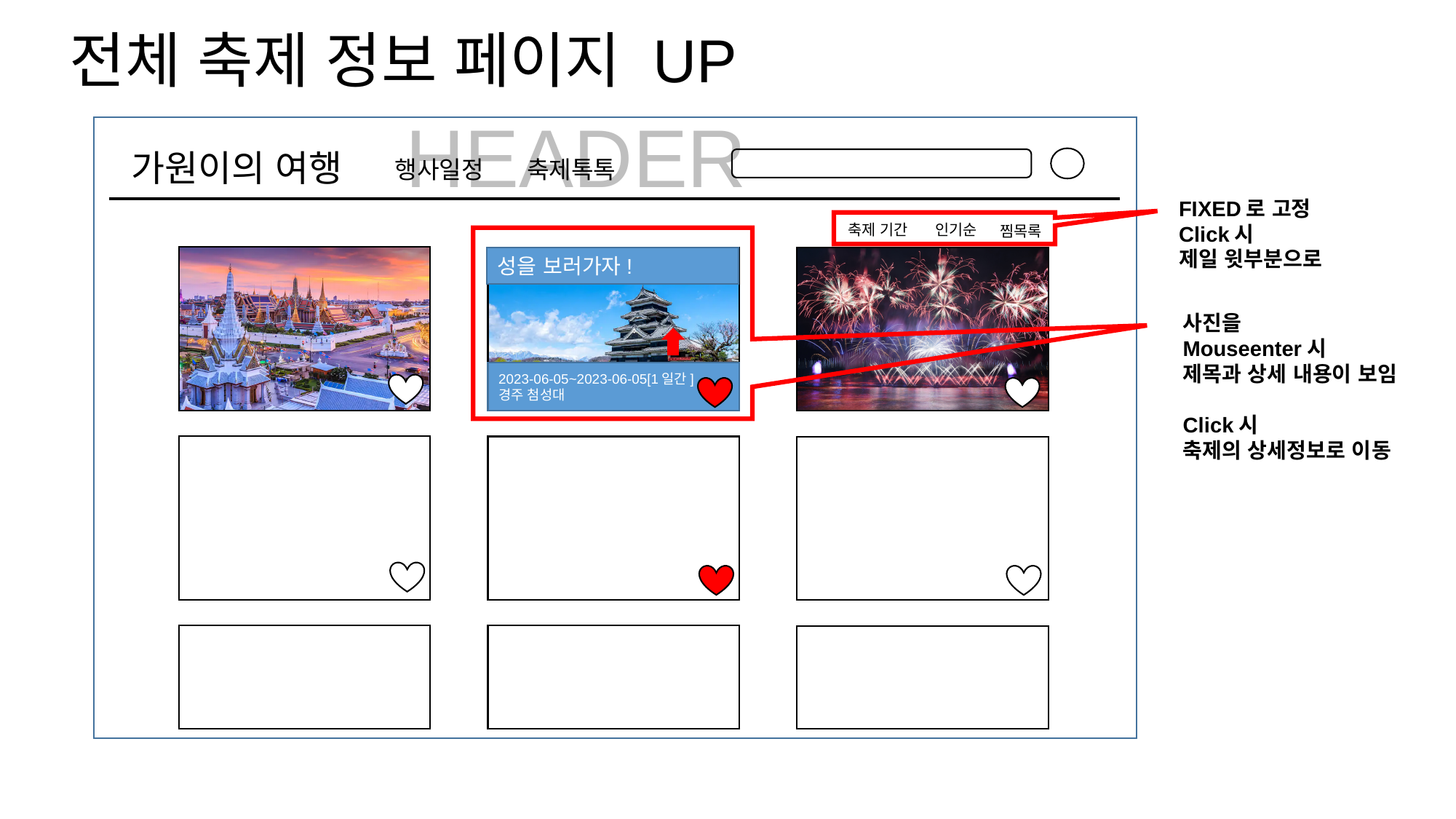

전체 축제 정보 페이지 UP
HEADER

가원이의 여행

행사일정
축제톡톡

FIXED로 고정
Click시
제일 윗부분으로

축제 기간
인기순
찜목록

성을 보러가자!
사진을
Mouseenter시
제목과 상세 내용이 보임

Click시
축제의 상세정보로 이동

2023-06-05~2023-06-05[1일간]
경주 첨성대